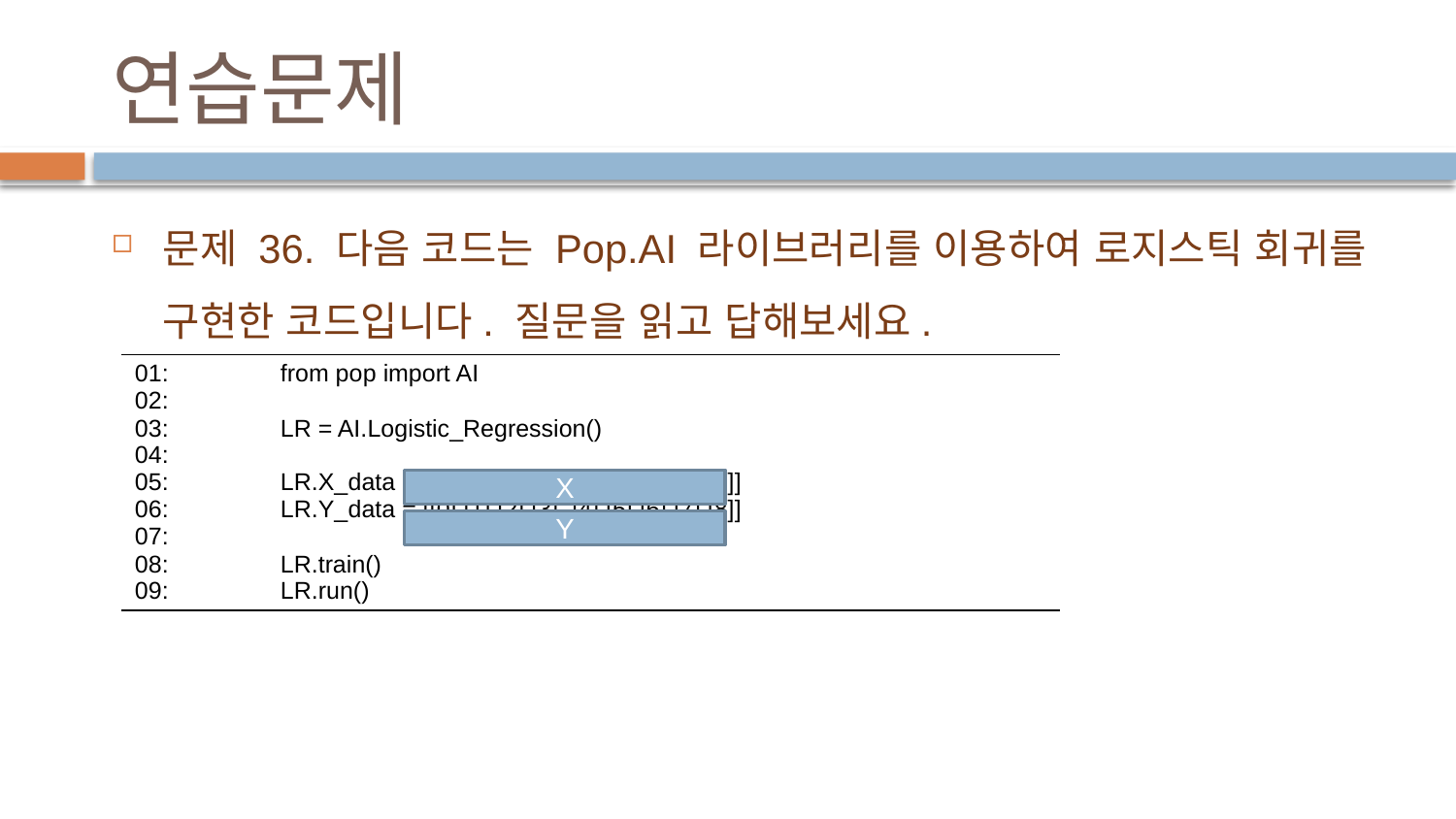

# 연습문제
문제 36. 다음 코드는 Pop.AI 라이브러리를 이용하여 로지스틱 회귀를 구현한 코드입니다. 질문을 읽고 답해보세요.
| 01: from pop import AI 02: 03: LR = AI.Logistic\_Regression() 04: 05: LR.X\_data = [[0],[1],[2],[3], [4],[5],[6],[7],[8]] 06: LR.Y\_data = [[0],[1],[2],[3], [4],[5],[6],[7],[8]] 07: 08: LR.train() 09: LR.run() |
| --- |
X
Y